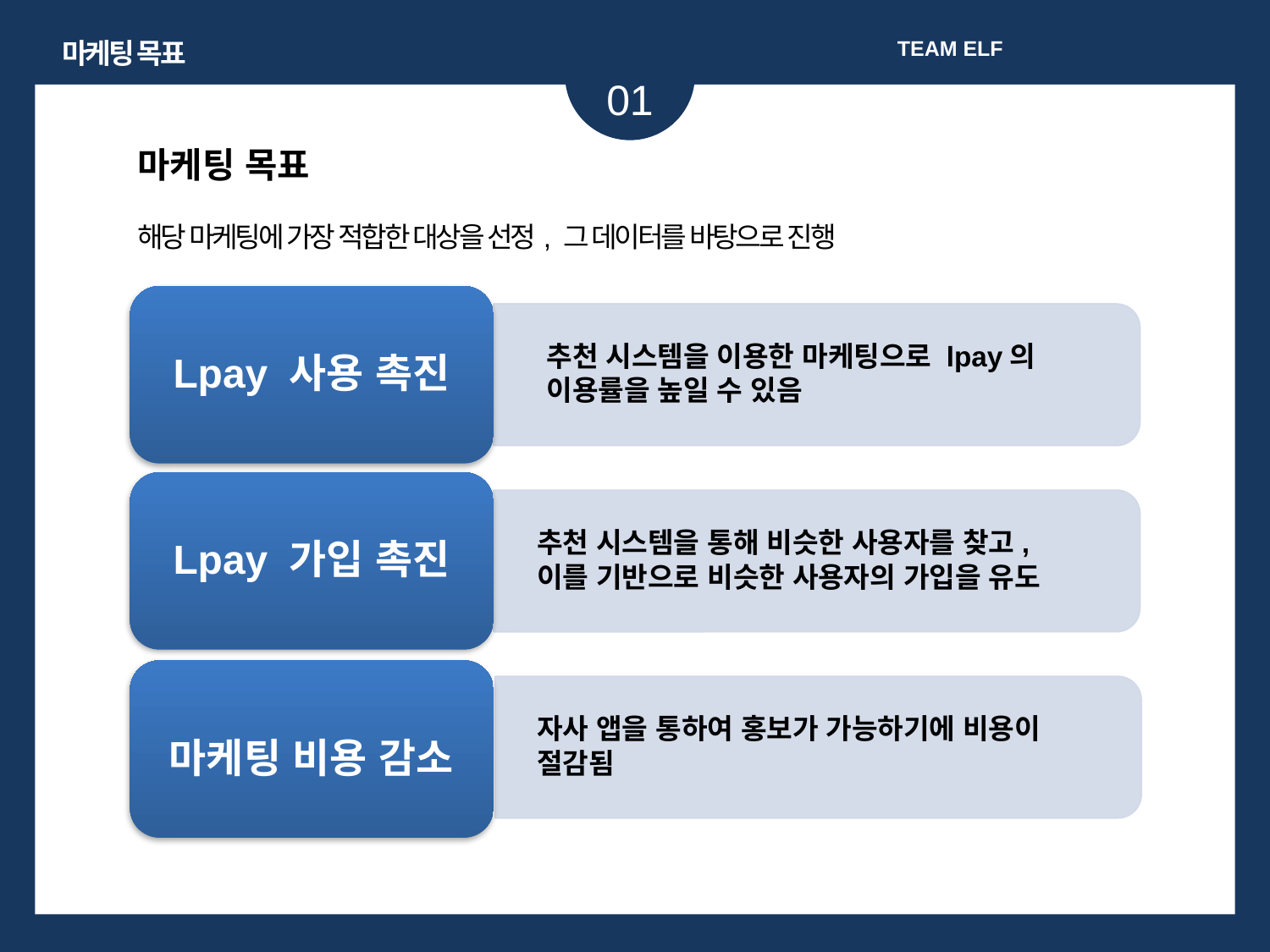

마케팅 목표
TEAM ELF
01

마케팅 목표
해당 마케팅에 가장 적합한 대상을 선정, 그 데이터를 바탕으로 진행

Lpay 사용 촉진
  추천 시스템을 이용한 마케팅으로 lpay의
  이용률을 높일 수 있음

Lpay 가입 촉진
  추천 시스템을 통해 비슷한 사용자를 찾고,
  이를 기반으로 비슷한 사용자의 가입을 유도

마케팅 비용 감소
  자사 앱을 통하여 홍보가 가능하기에 비용이
  절감됨